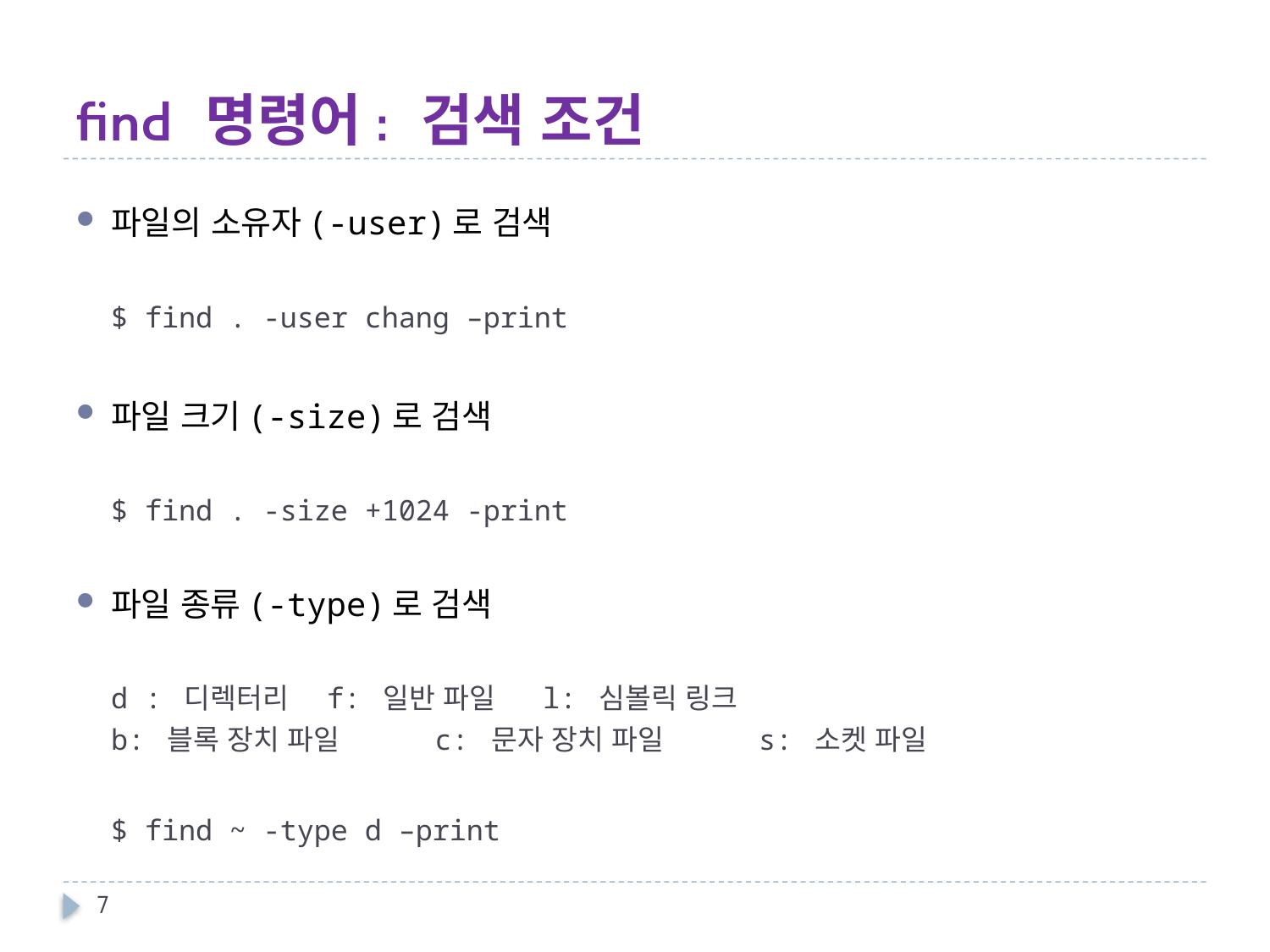

# find 명령어: 검색 조건
파일의 소유자(-user)로 검색

$ find . -user chang –print

파일 크기(-size)로 검색

$ find . -size +1024 -print

파일 종류(-type)로 검색

d : 디렉터리 	f: 일반 파일 		l: 심볼릭 링크
b: 블록 장치 파일 	c: 문자 장치 파일 	s: 소켓 파일

$ find ~ -type d –print

7